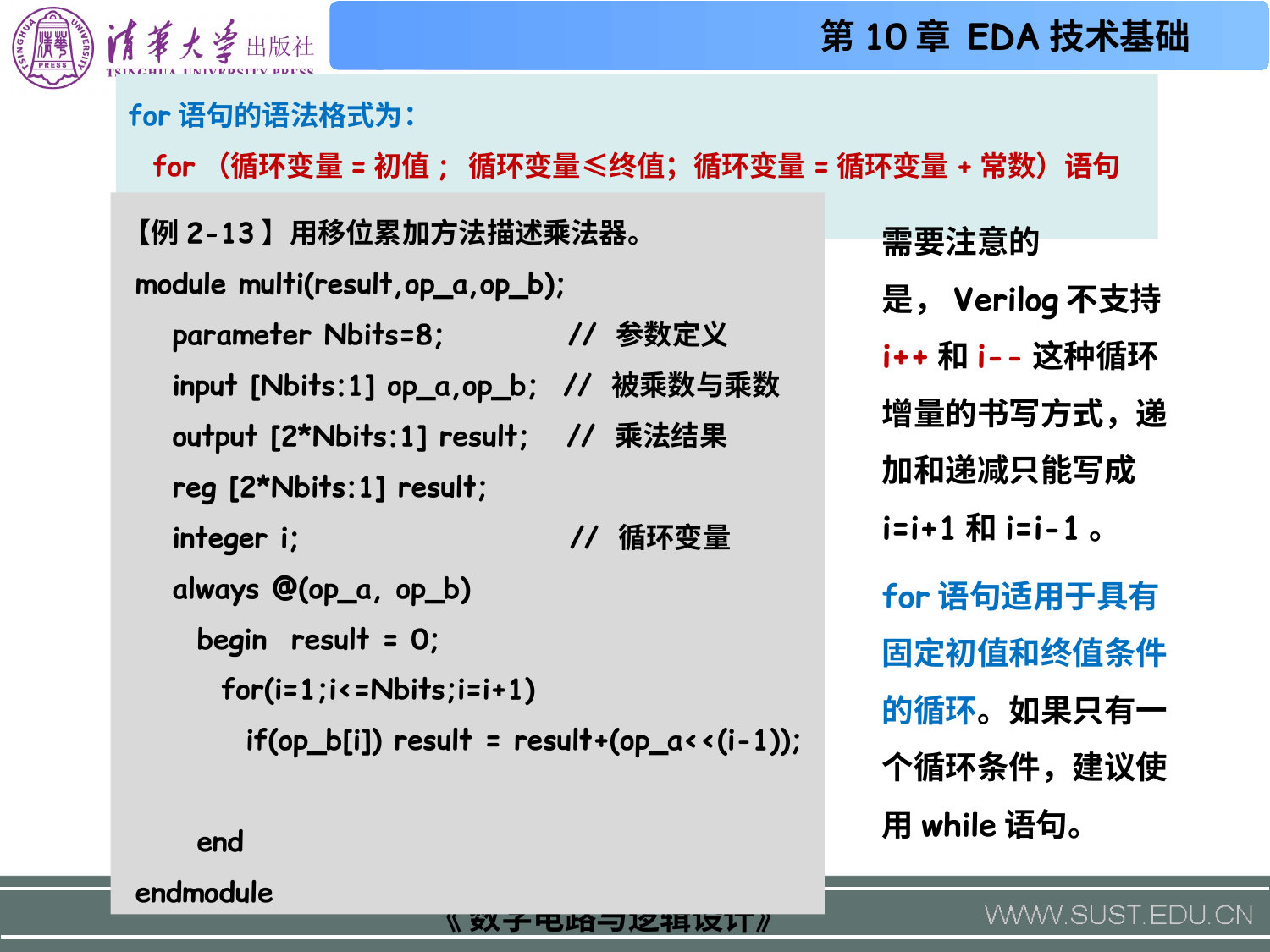

for语句的语法格式为：
  for（循环变量=初值; 循环变量≤终值；循环变量=循环变量+常数）语句块;
【例2-13】用移位累加方法描述乘法器。
 module multi(result,op_a,op_b);
    parameter Nbits=8;          // 参数定义
    input [Nbits:1] op_a,op_b;  // 被乘数与乘数
    output [2*Nbits:1] result;   // 乘法结果
    reg [2*Nbits:1] result;
    integer i;                      // 循环变量
    always @(op_a, op_b)
      begin  result = 0;
        for(i=1;i<=Nbits;i=i+1)
          if(op_b[i]) result = result+(op_a<<(i-1));
      end
 endmodule
需要注意的是，Verilog不支持i++和i--这种循环增量的书写方式，递加和递减只能写成i=i+1和i=i-1。
for语句适用于具有固定初值和终值条件的循环。如果只有一个循环条件，建议使用while语句。